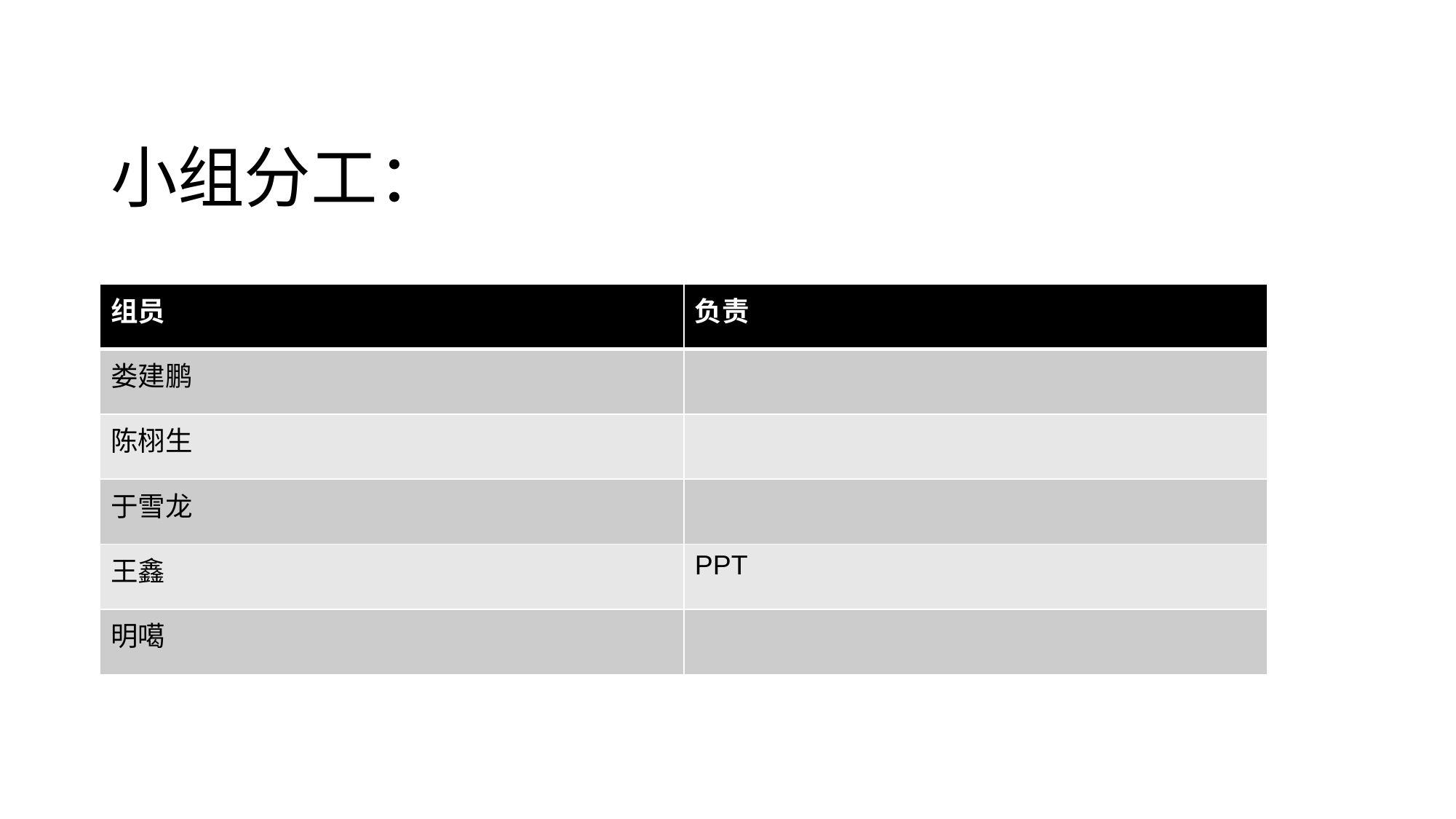

# 小组分工：
| 组员 | 负责 |
| --- | --- |
| 娄建鹏 |  |
| 陈栩生 |  |
| 于雪龙 |  |
| 王鑫 | PPT |
| 明噶 |  |